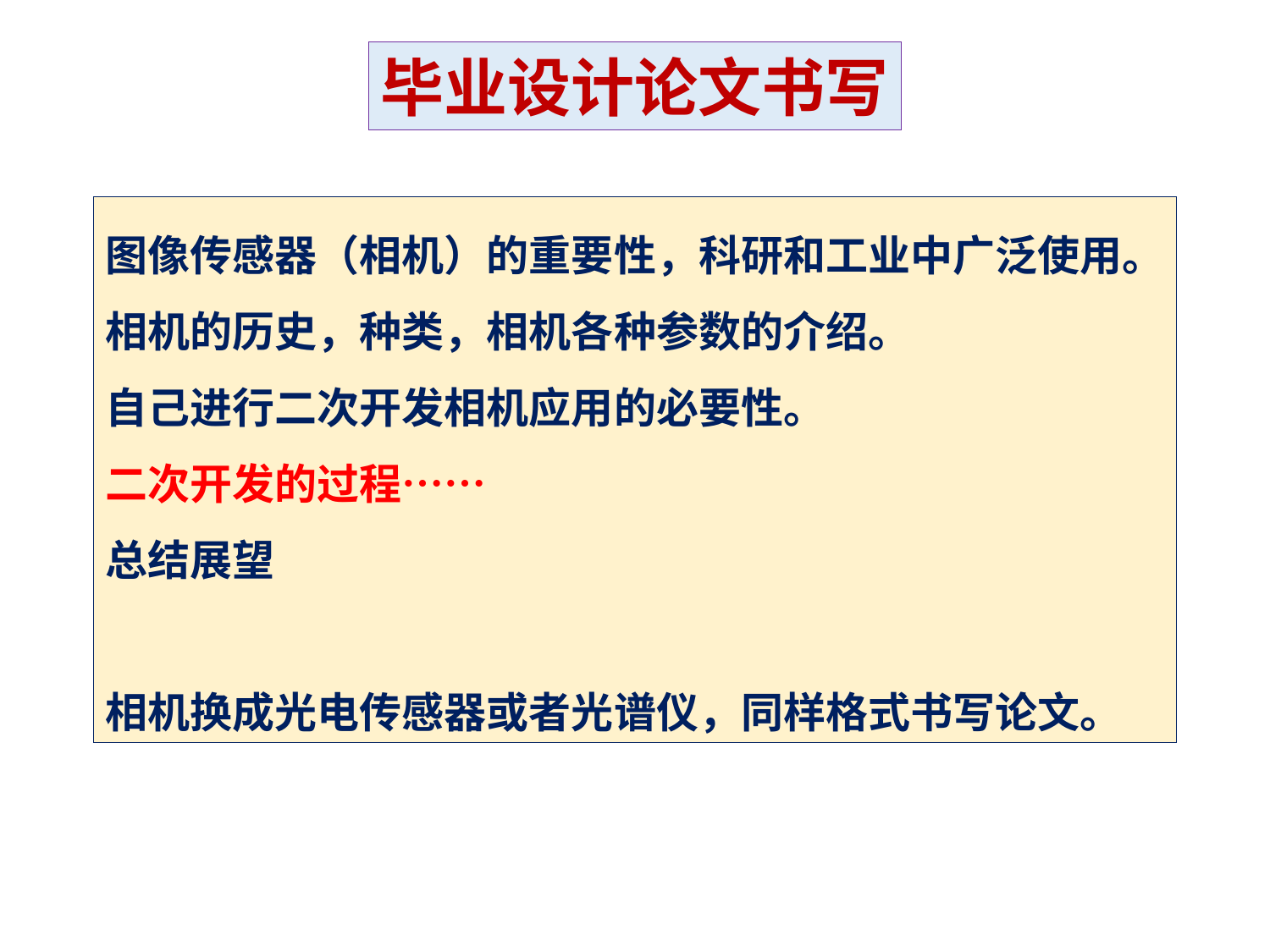

毕业设计论文书写
图像传感器（相机）的重要性，科研和工业中广泛使用。
相机的历史，种类，相机各种参数的介绍。
自己进行二次开发相机应用的必要性。
二次开发的过程……
总结展望

相机换成光电传感器或者光谱仪，同样格式书写论文。